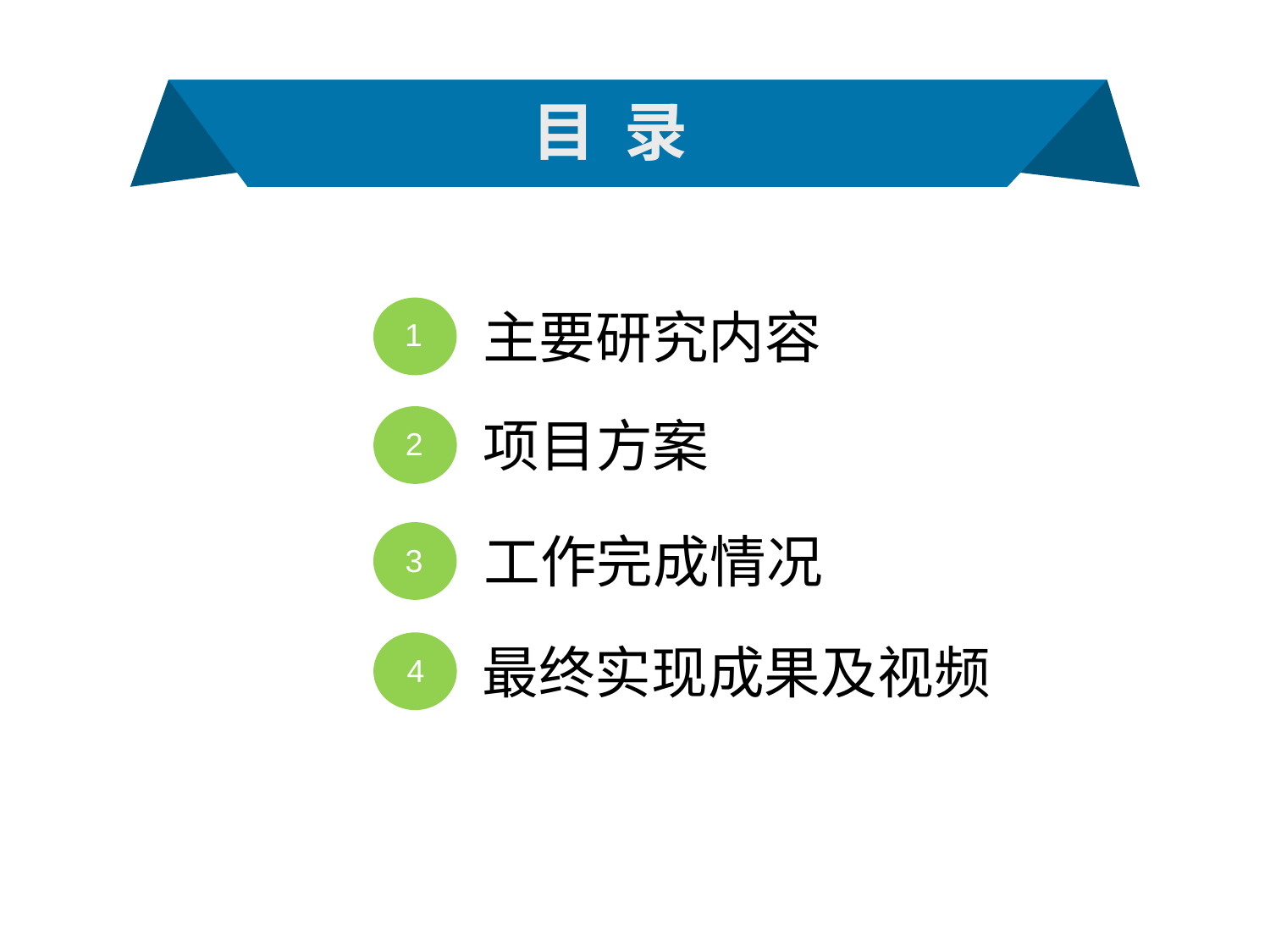

目  录
主要研究内容

1

2

3

4
项目方案
工作完成情况
最终实现成果及视频